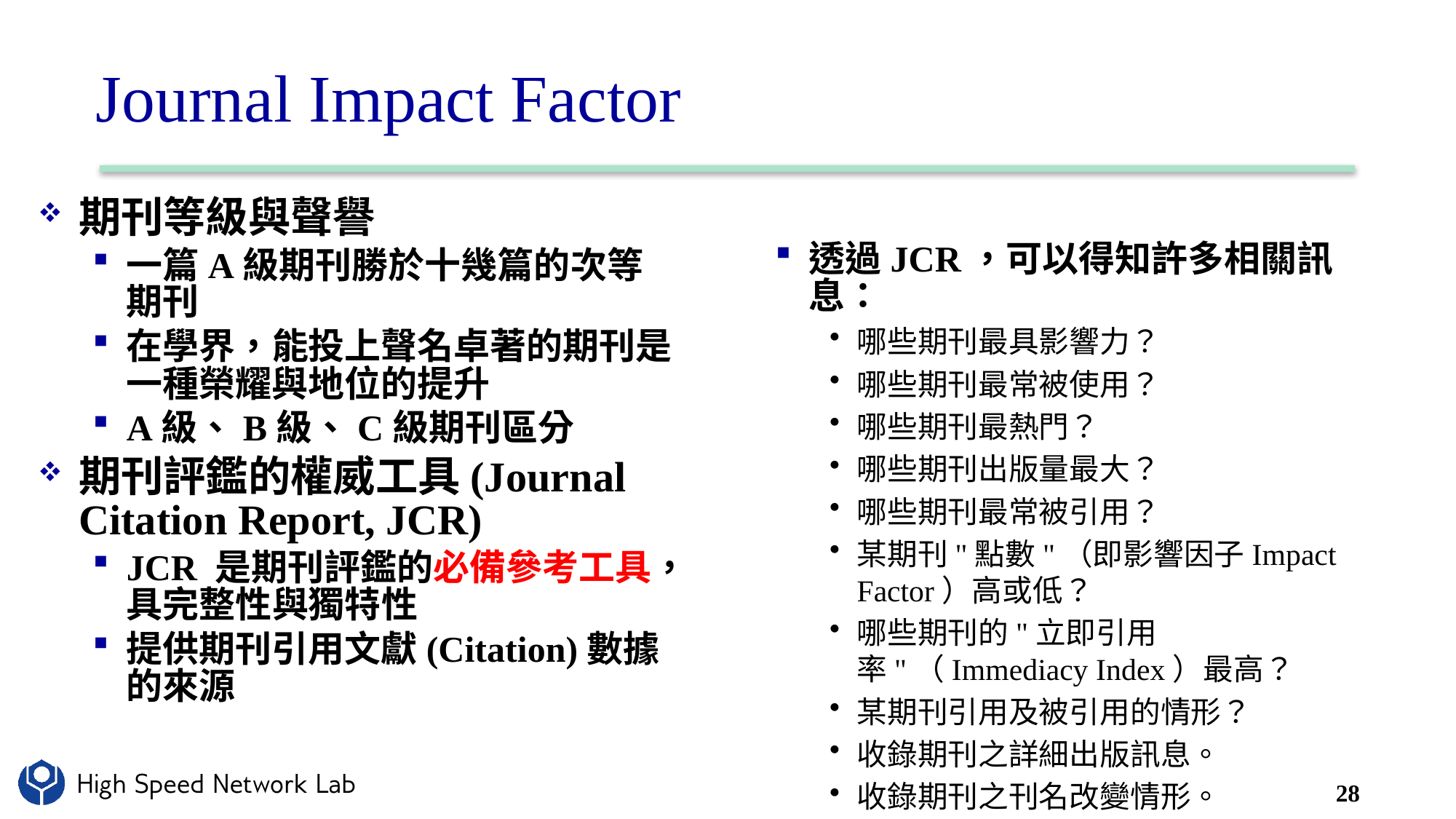

# Journal Impact Factor
期刊等級與聲譽
一篇A級期刊勝於十幾篇的次等期刊
在學界，能投上聲名卓著的期刊是一種榮耀與地位的提升
A級、B級、C級期刊區分
期刊評鑑的權威工具(Journal Citation Report, JCR)
JCR 是期刊評鑑的必備參考工具，具完整性與獨特性
提供期刊引用文獻(Citation)數據的來源

透過JCR，可以得知許多相關訊息：
哪些期刊最具影響力？
哪些期刊最常被使用？
哪些期刊最熱門？
哪些期刊出版量最大？
哪些期刊最常被引用？
某期刊"點數"（即影響因子Impact Factor）高或低？
哪些期刊的"立即引用率"（Immediacy Index）最高？
某期刊引用及被引用的情形？
收錄期刊之詳細出版訊息。
收錄期刊之刊名改變情形。

28